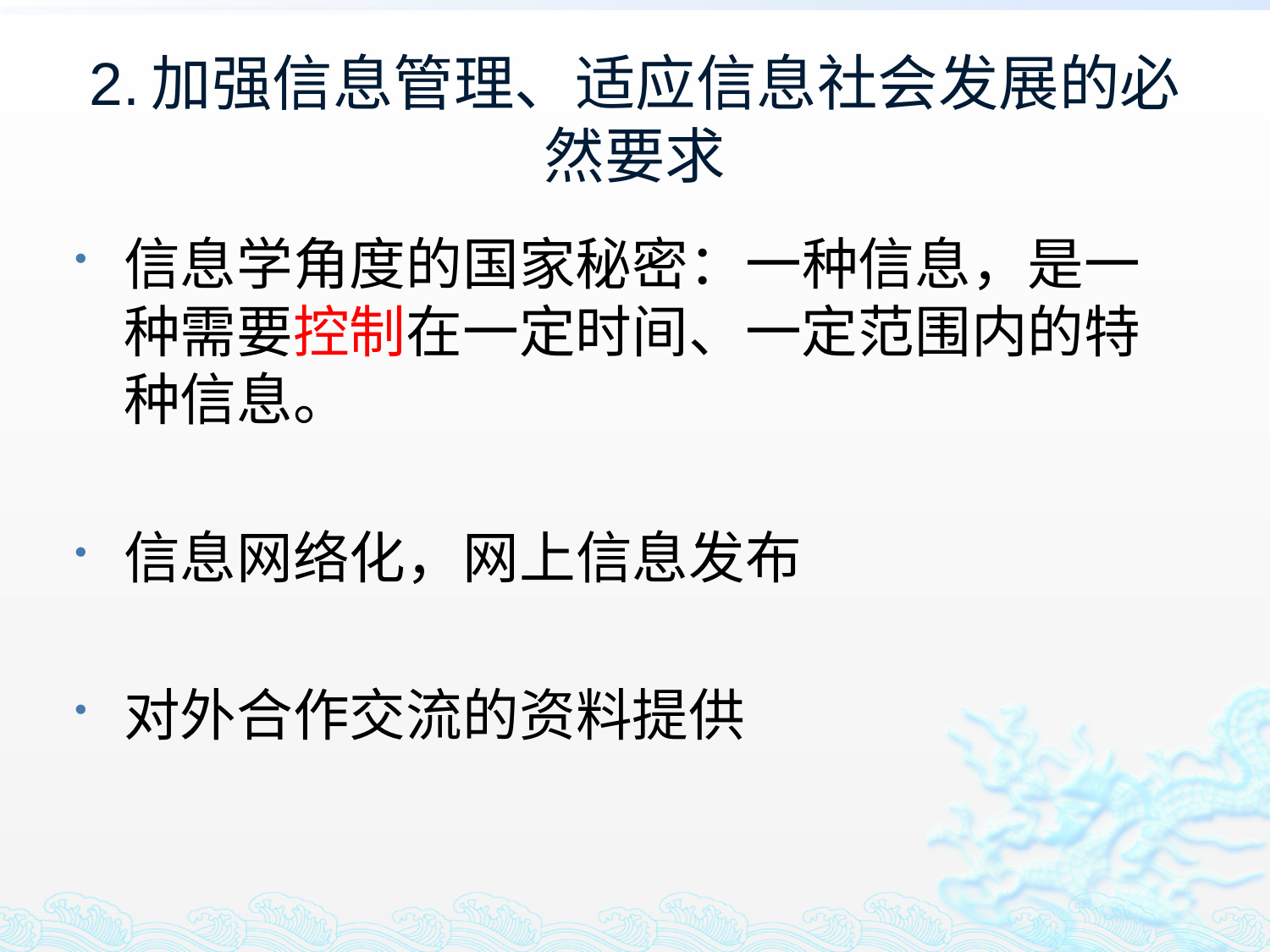

# 2.加强信息管理、适应信息社会发展的必然要求
信息学角度的国家秘密：一种信息，是一种需要控制在一定时间、一定范围内的特种信息。

信息网络化，网上信息发布

对外合作交流的资料提供